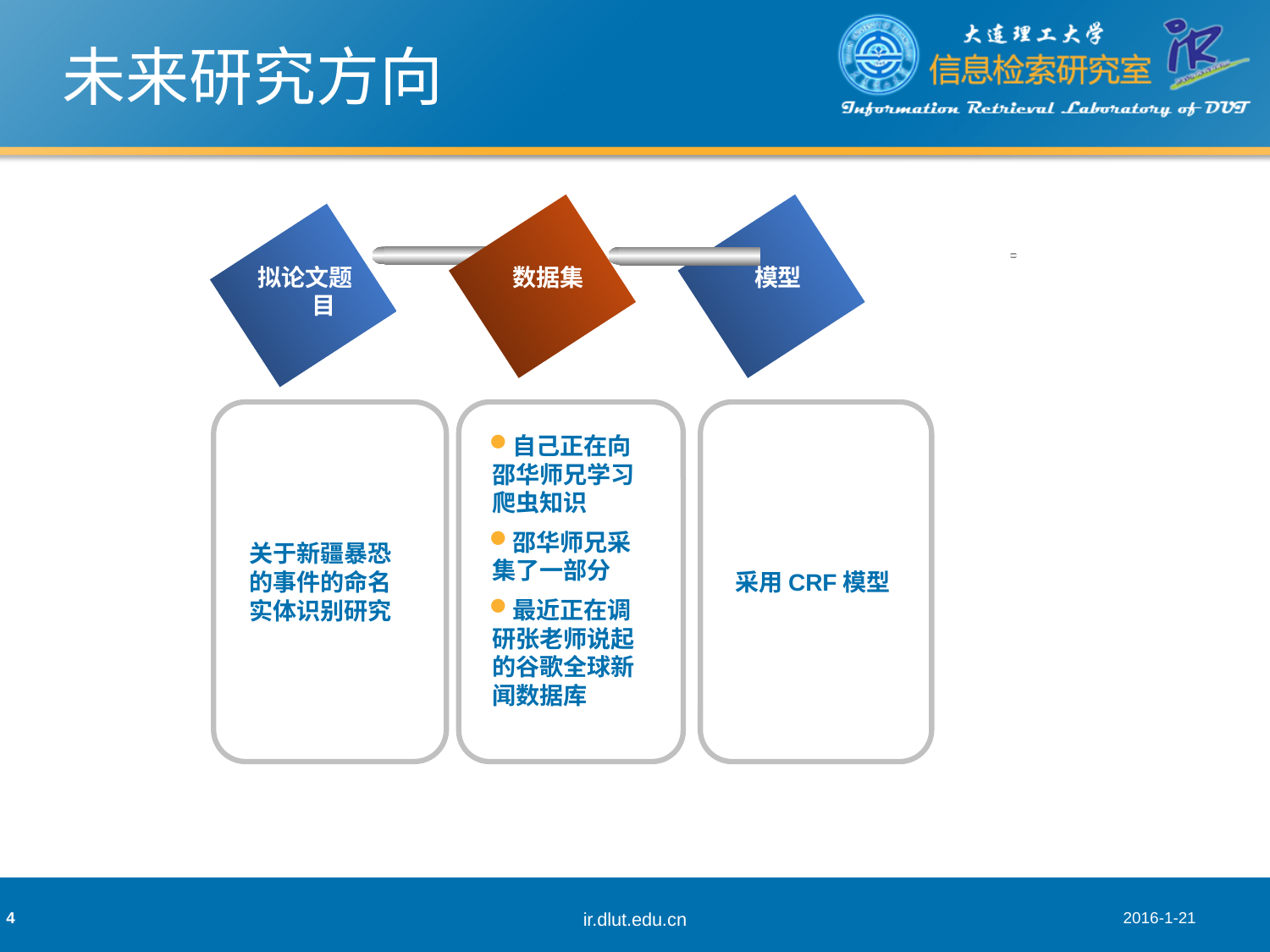

# 未来研究方向
拟论文题目
数据集
模型
关于新疆暴恐的事件的命名实体识别研究
自己正在向邵华师兄学习爬虫知识
邵华师兄采集了一部分
最近正在调研张老师说起的谷歌全球新闻数据库
采用CRF模型